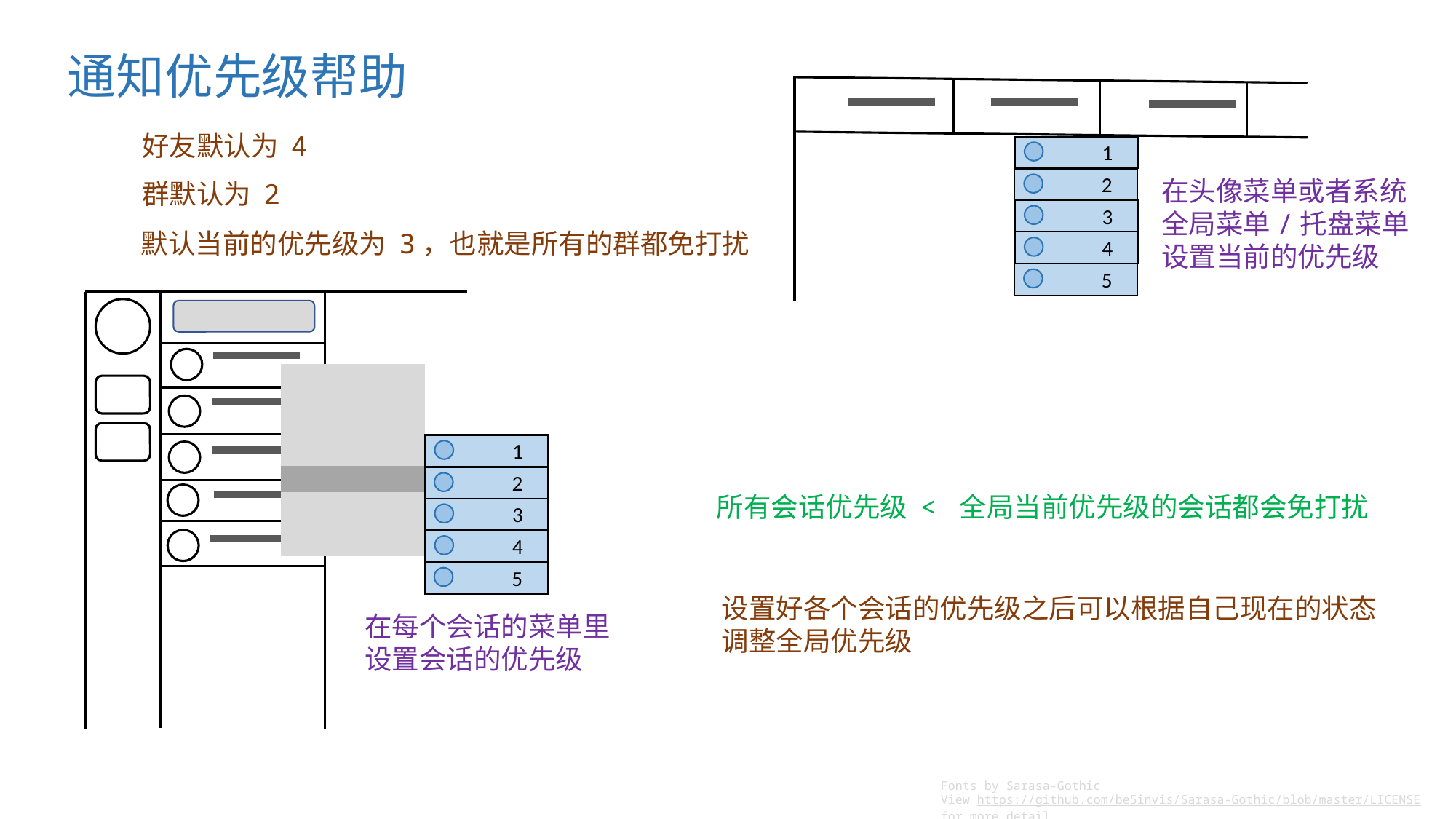

通知优先级帮助

好友默认为 4
1

2

3

4

5

在头像菜单或者系统
全局菜单/托盘菜单
设置当前的优先级
群默认为 2
默认当前的优先级为 3，也就是所有的群都免打扰

1

2

3

4

5

所有会话优先级 < 全局当前优先级的会话都会免打扰

设置好各个会话的优先级之后可以根据自己现在的状态
调整全局优先级
在每个会话的菜单里
设置会话的优先级
Fonts by Sarasa-Gothic
View https://github.com/be5invis/Sarasa-Gothic/blob/master/LICENSE for more detail